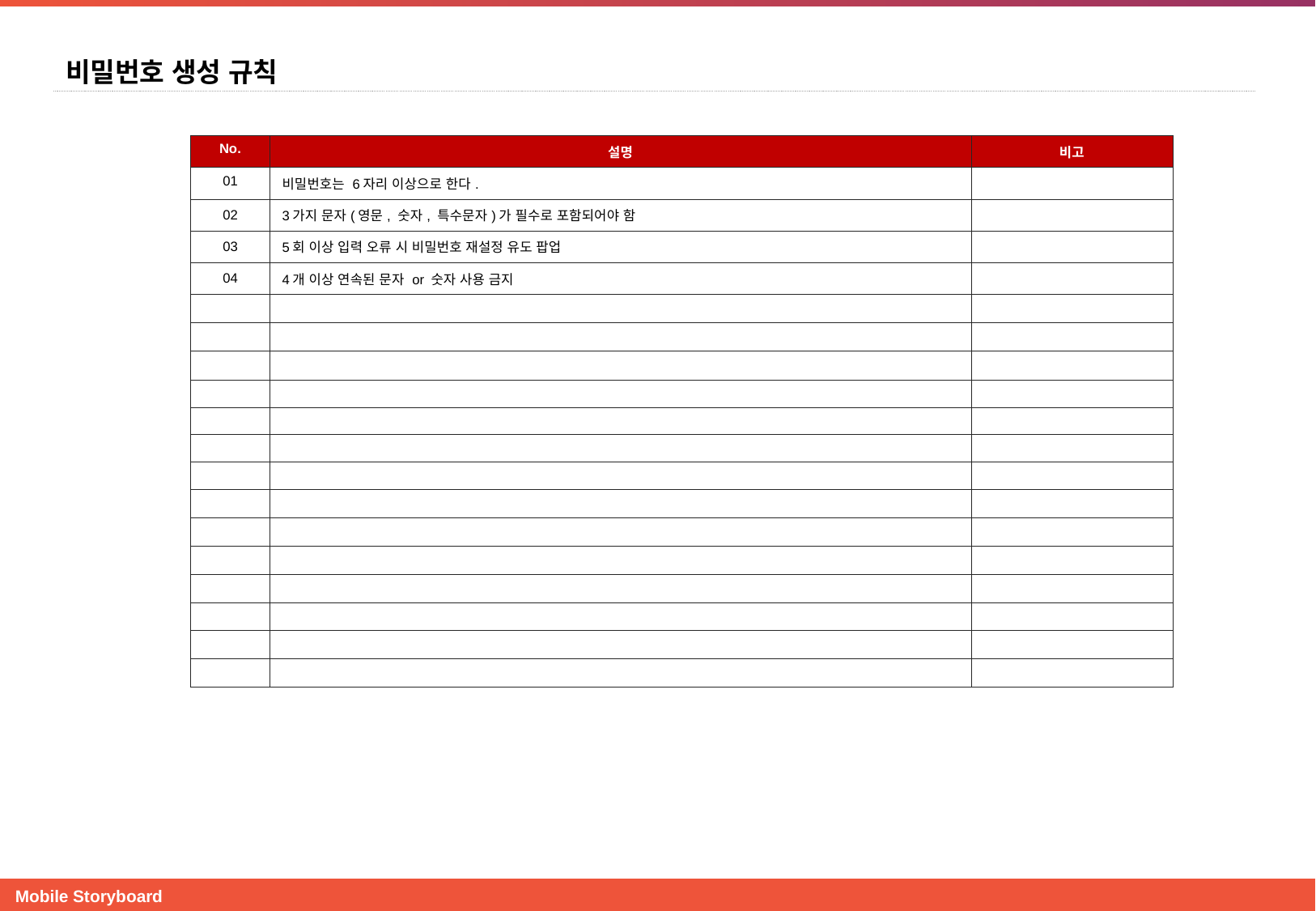

비밀번호 생성 규칙
| No. | 설명 | 비고 |
| --- | --- | --- |
| 01 | 비밀번호는 6자리 이상으로 한다. |  |
| 02 | 3가지 문자(영문, 숫자, 특수문자)가 필수로 포함되어야 함 |  |
| 03 | 5회 이상 입력 오류 시 비밀번호 재설정 유도 팝업 |  |
| 04 | 4개 이상 연속된 문자 or 숫자 사용 금지 |  |
|  |  |  |
|  |  |  |
|  |  |  |
|  |  |  |
|  |  |  |
|  |  |  |
|  |  |  |
|  |  |  |
|  |  |  |
|  |  |  |
|  |  |  |
|  |  |  |
|  |  |  |
|  |  |  |